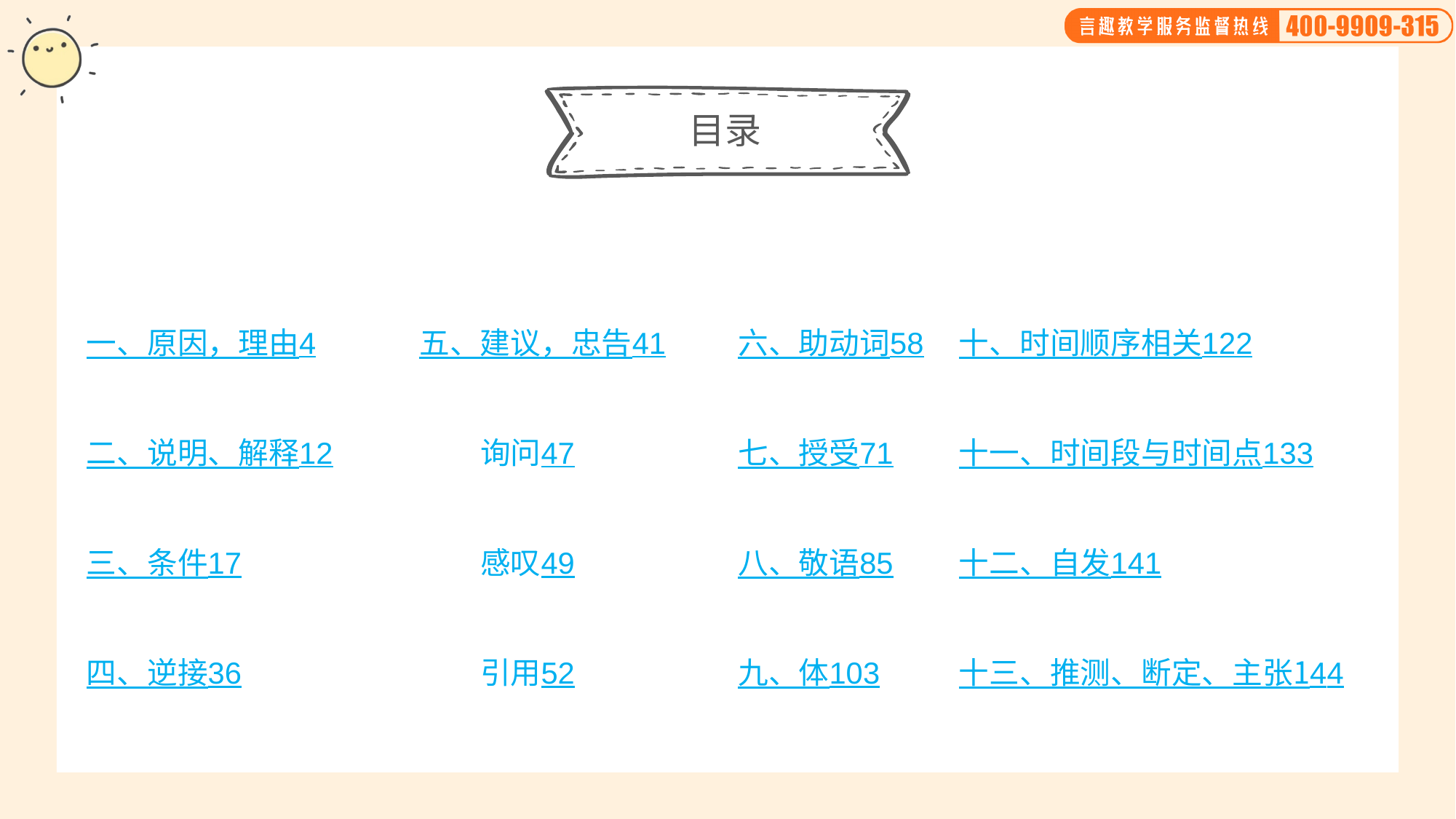

目录
一、原因，理由4
二、说明、解释12
三、条件17
四、逆接36
五、建议，忠告41
　　询问47
　　感叹49
　　引用52
六、助动词58
七、授受71
八、敬语85
九、体103
十、时间顺序相关122
十一、时间段与时间点133
十二、自发141
十三、推测、断定、主张144